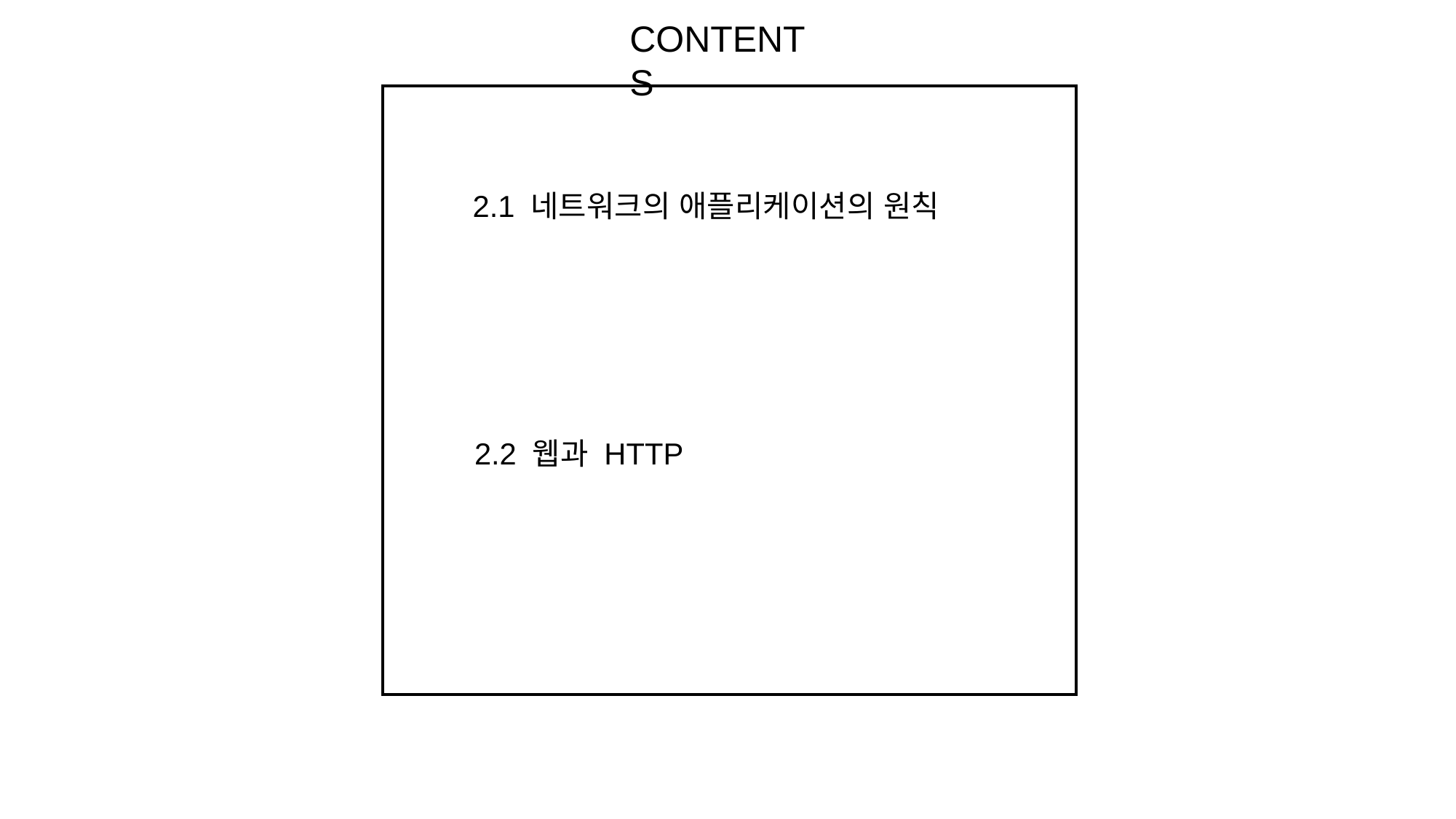

CONTENTS

2.1 네트워크의 애플리케이션의 원칙
2.2 웹과 HTTP